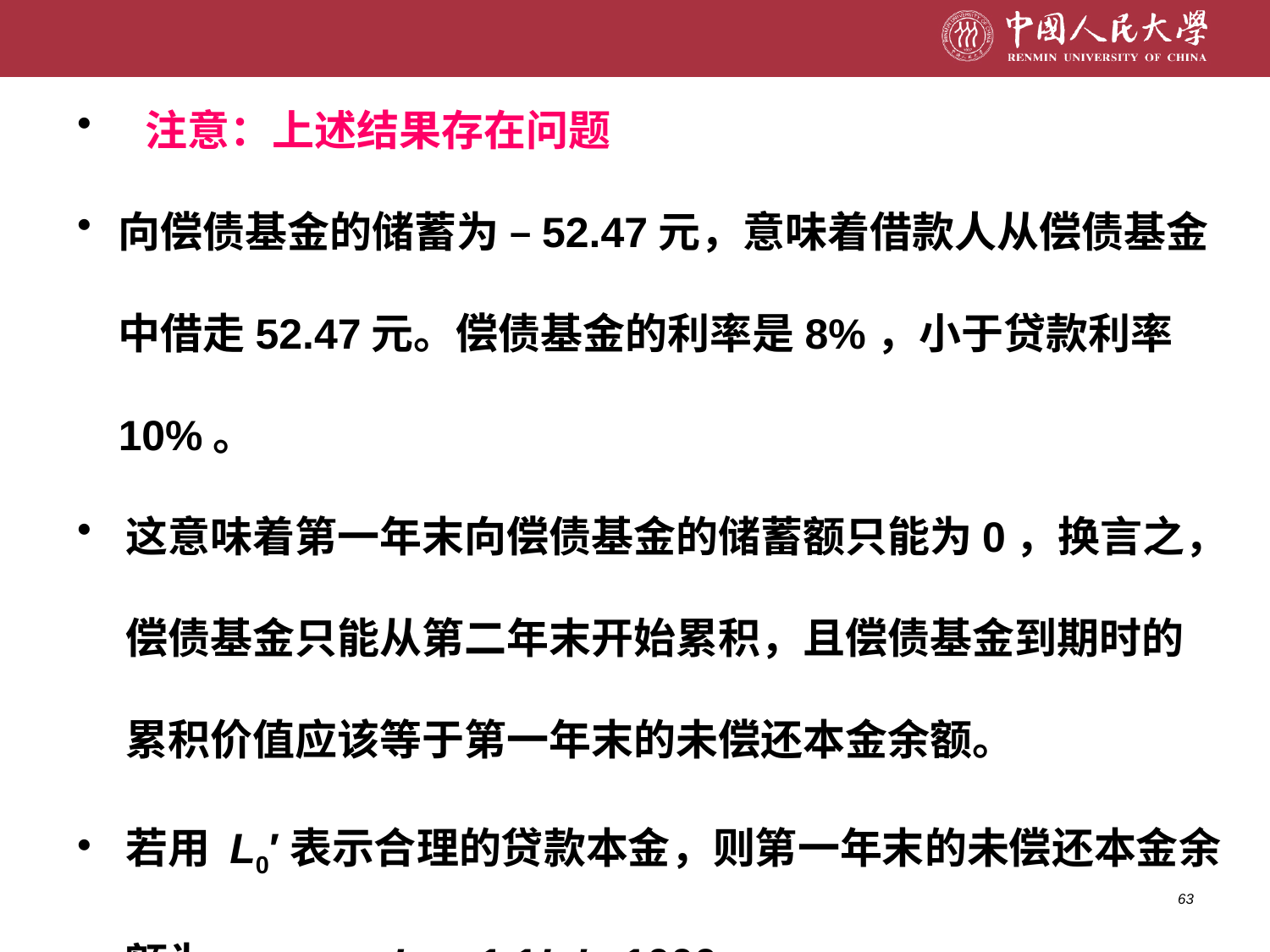

注意：上述结果存在问题
向偿债基金的储蓄为 ‒52.47元，意味着借款人从偿债基金中借走52.47元。偿债基金的利率是8%，小于贷款利率10%。
这意味着第一年末向偿债基金的储蓄额只能为0，换言之，偿债基金只能从第二年末开始累积，且偿债基金到期时的累积价值应该等于第一年末的未偿还本金余额。
若用 L0′表示合理的贷款本金，则第一年末的未偿还本金余额为                  L1 = 1.1L0′– 1000
63